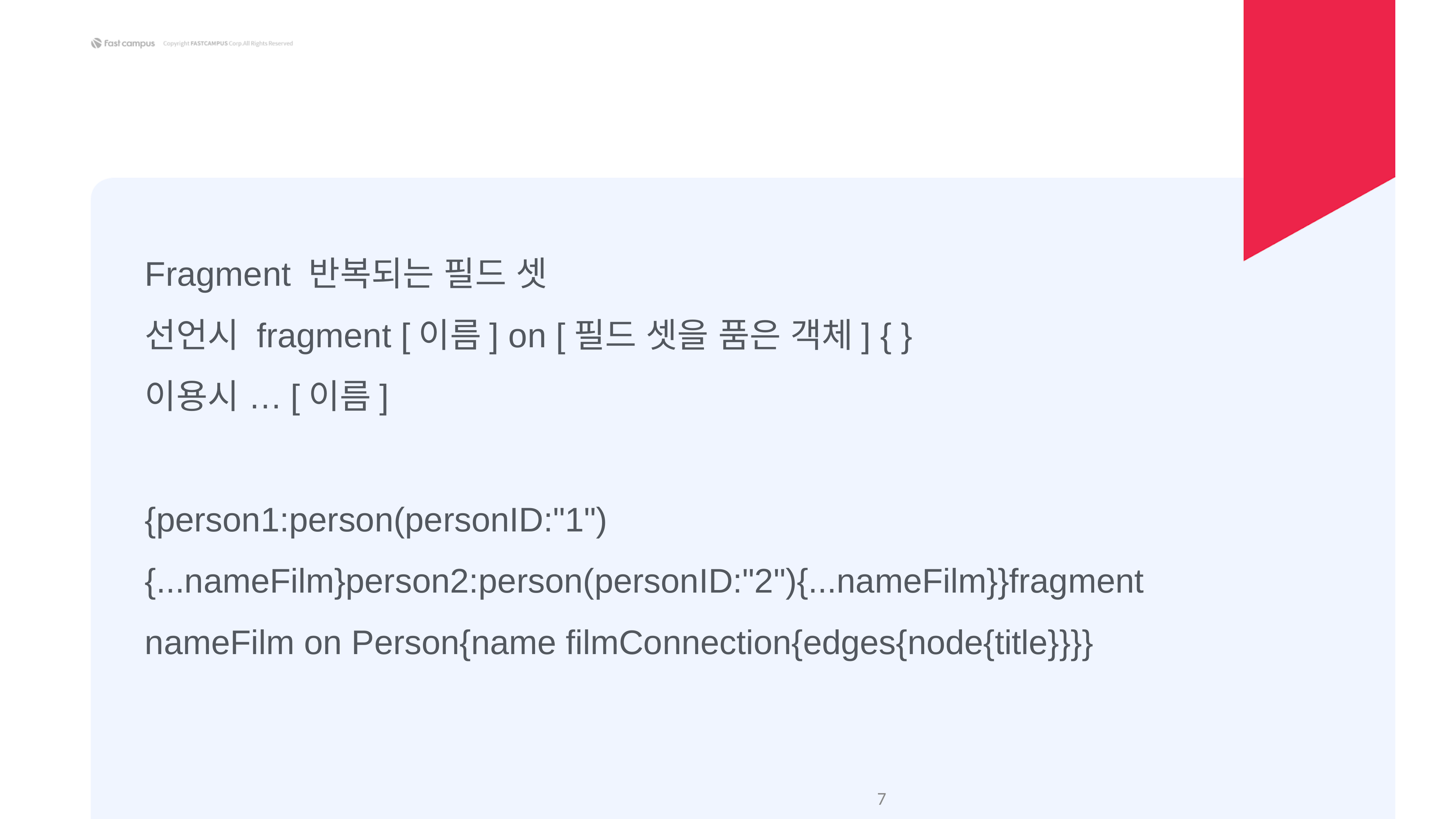

Fragment 반복되는 필드 셋
선언시 fragment [이름] on [필드 셋을 품은 객체] { }
이용시 …[이름]

{person1:person(personID:"1"){...nameFilm}person2:person(personID:"2"){...nameFilm}}fragment nameFilm on Person{name filmConnection{edges{node{title}}}}
7